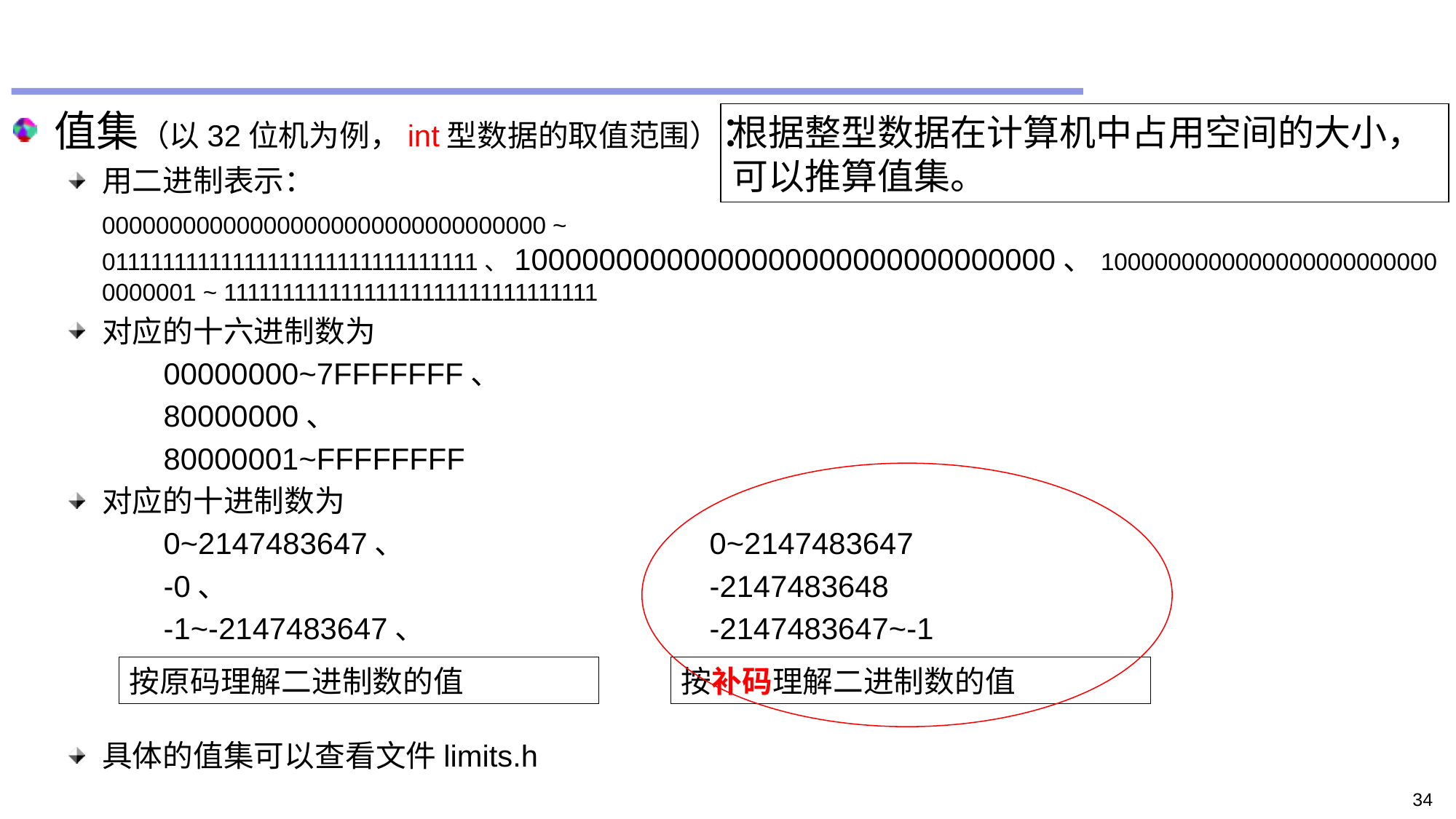

#
值集（以32位机为例，int型数据的取值范围）：
用二进制表示：
	000000000000000000000000000000000 ~ 01111111111111111111111111111111、10000000000000000000000000000000、10000000000000000000000000000001 ~ 11111111111111111111111111111111
对应的十六进制数为
		00000000~7FFFFFFF、
		80000000、
		80000001~FFFFFFFF
对应的十进制数为
		0~2147483647、			0~2147483647
		-0、					-2147483648
		-1~-2147483647、			-2147483647~-1

具体的值集可以查看文件limits.h
根据整型数据在计算机中占用空间的大小，可以推算值集。

按原码理解二进制数的值
按补码理解二进制数的值
34